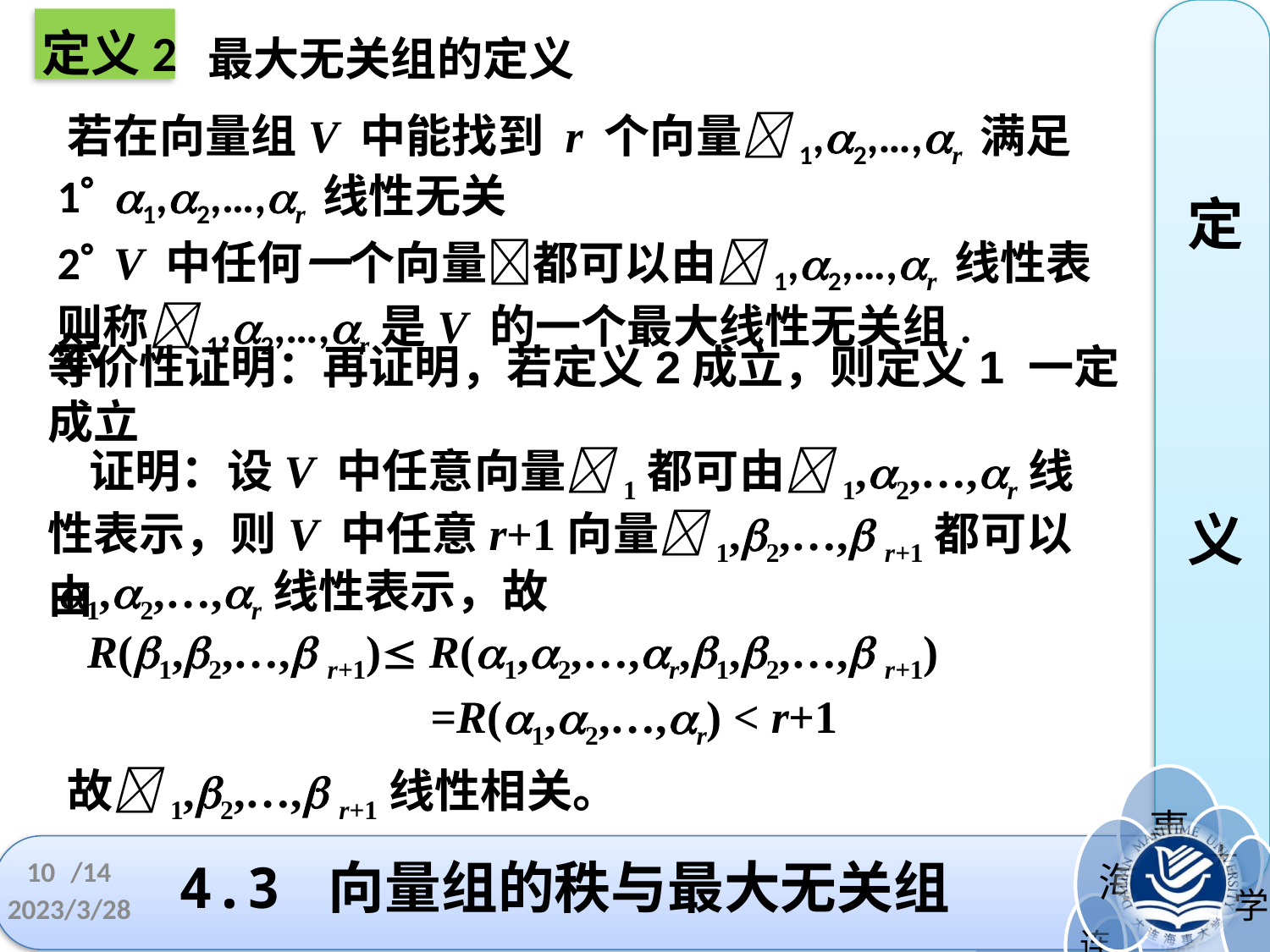

定义2
最大无关组的定义

定

义
若在向量组V 中能找到 r 个向量α1,α2,…,αr 满足
1°  α1,α2,…,αr 线性无关
2°  V 中任何一个向量β都可以由α1,α2,…,αr 线性表示
则称α1,α2,…,αr是V 的一个最大线性无关组.
等价性证明：再证明，若定义2成立，则定义1 一定成立
   证明：设V 中任意向量β1都可由α1,α2,…,αr线性表示，则V 中任意r+1向量β1,β2,…,β r+1都可以由
α1,α2,…,αr线性表示，故
R(β1,β2,…,β r+1)≤ R(α1,α2,…,αr,β1,β2,…,β r+1)
                              =R(α1,α2,…,αr) < r+1
故β1,β2,…,β r+1线性相关。
10
# 4.3 向量组的秩与最大无关组
/14
2023/3/28